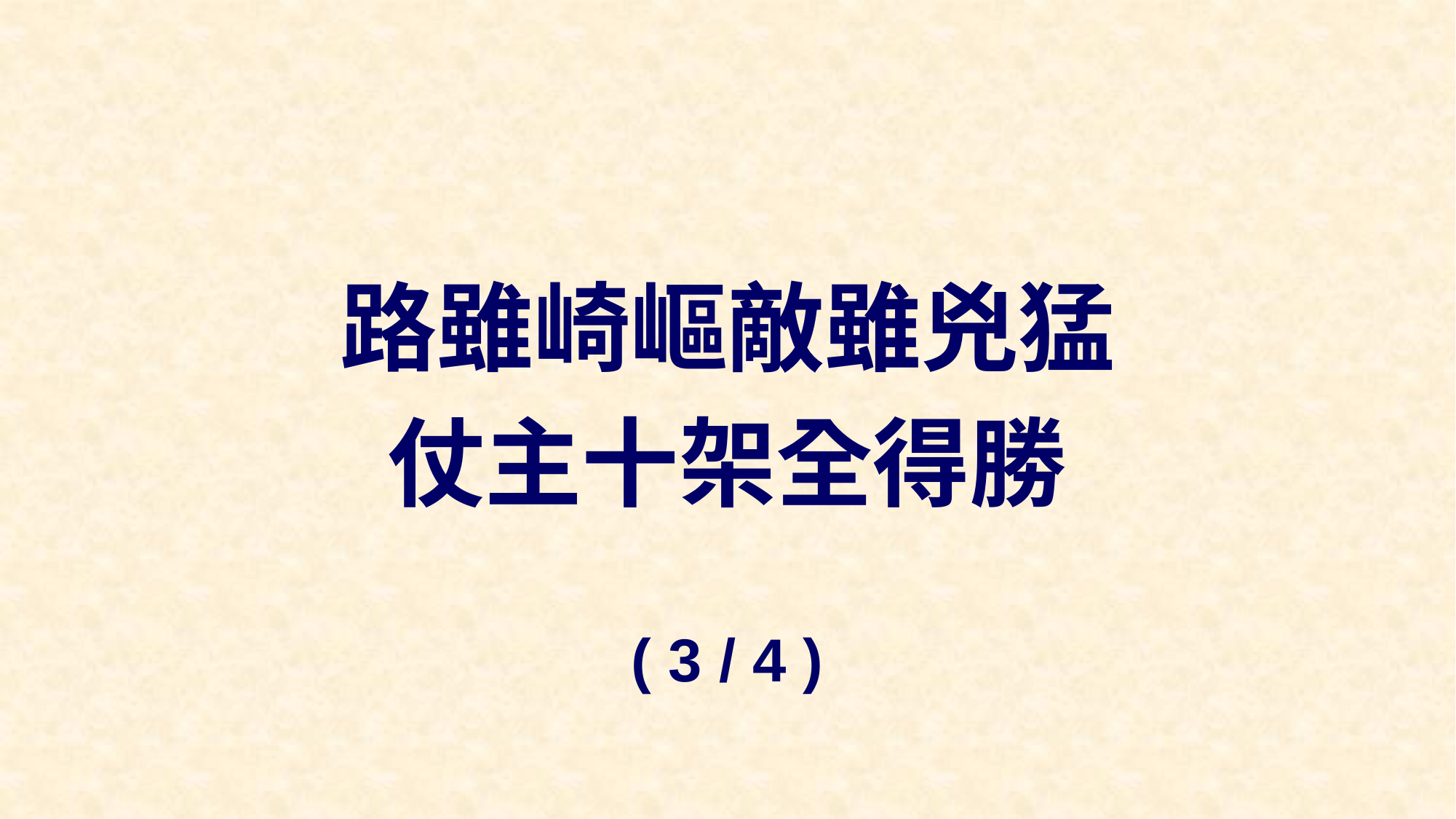

路雖崎嶇敵雖兇猛
仗主十架全得勝
( 3 / 4 )